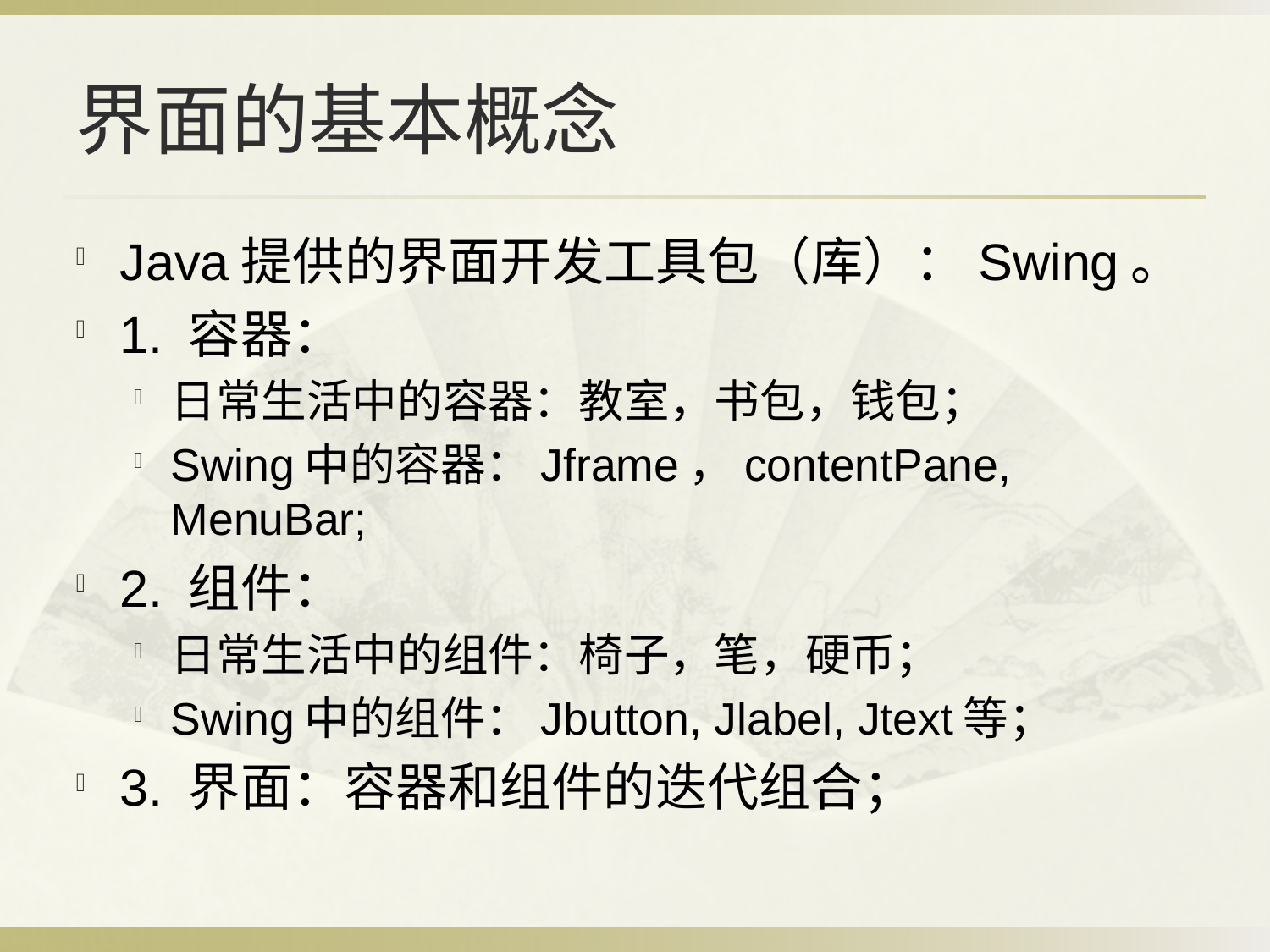

# 界面的基本概念
Java提供的界面开发工具包（库）：Swing。
1. 容器：
日常生活中的容器：教室，书包，钱包；
Swing中的容器：Jframe，contentPane, MenuBar;
2. 组件：
日常生活中的组件：椅子，笔，硬币；
Swing中的组件：Jbutton, Jlabel, Jtext等；
3. 界面：容器和组件的迭代组合；